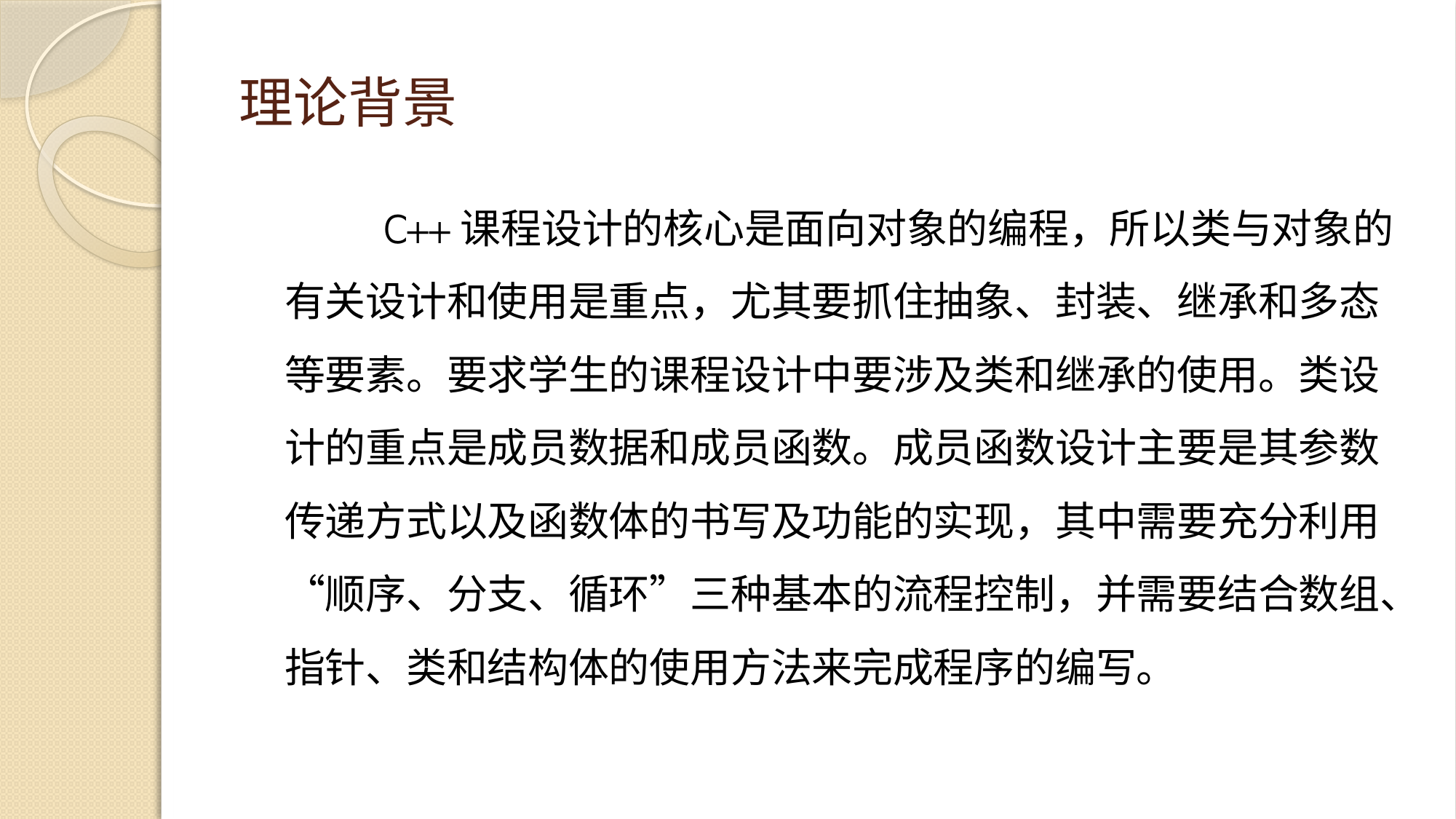

# 理论背景
           C++课程设计的核心是面向对象的编程，所以类与对象的有关设计和使用是重点，尤其要抓住抽象、封装、继承和多态等要素。要求学生的课程设计中要涉及类和继承的使用。类设计的重点是成员数据和成员函数。成员函数设计主要是其参数传递方式以及函数体的书写及功能的实现，其中需要充分利用“顺序、分支、循环”三种基本的流程控制，并需要结合数组、指针、类和结构体的使用方法来完成程序的编写。